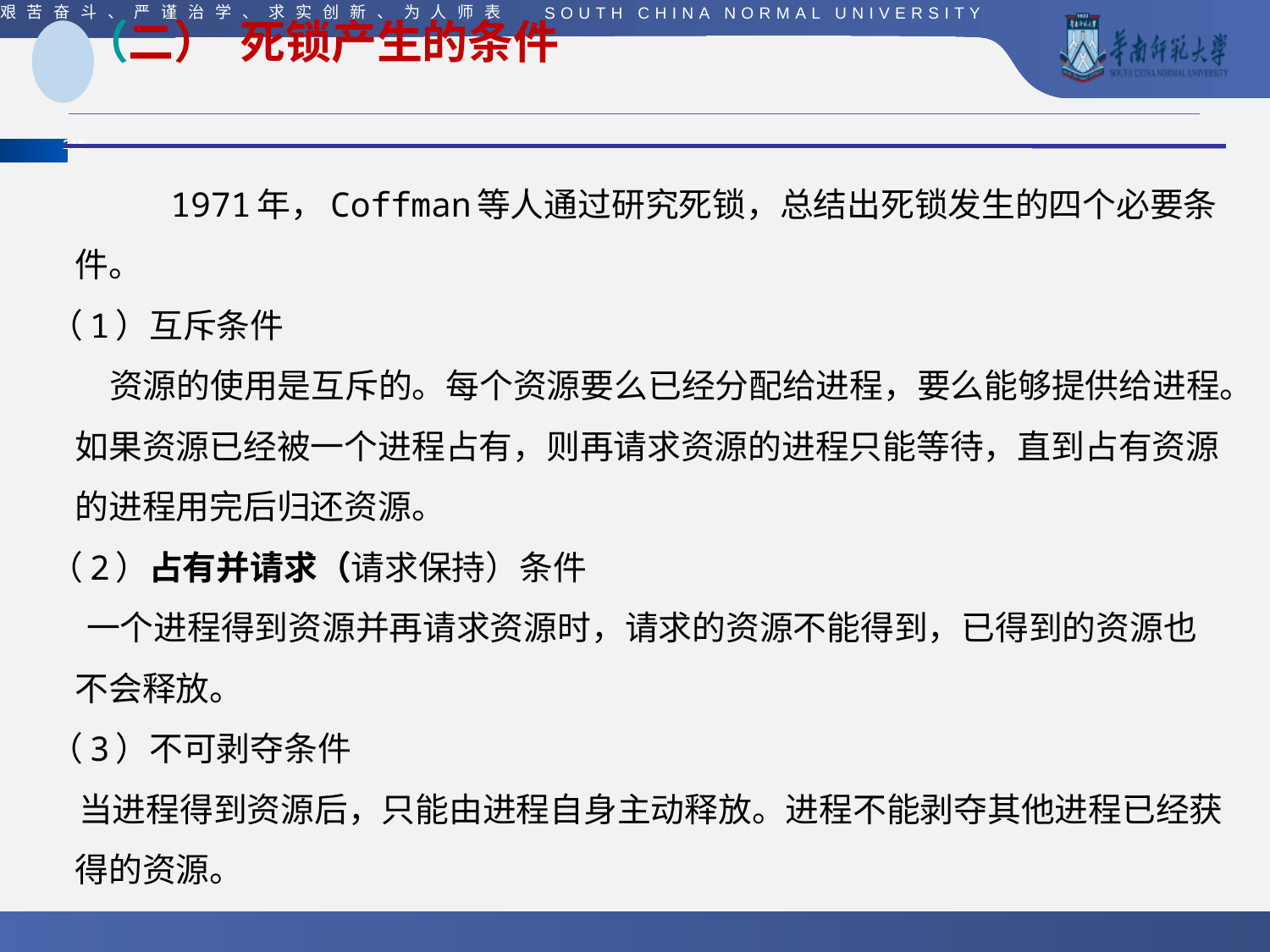

# （二）  死锁产生的条件
      1971年，Coffman等人通过研究死锁，总结出死锁发生的四个必要条件。
（1）互斥条件
       资源的使用是互斥的。每个资源要么已经分配给进程，要么能够提供给进程。如果资源已经被一个进程占有，则再请求资源的进程只能等待，直到占有资源的进程用完后归还资源。
（2）占有并请求（请求保持）条件
    一个进程得到资源并再请求资源时，请求的资源不能得到，已得到的资源也不会释放。
（3）不可剥夺条件
   当进程得到资源后，只能由进程自身主动释放。进程不能剥夺其他进程已经获得的资源。

218